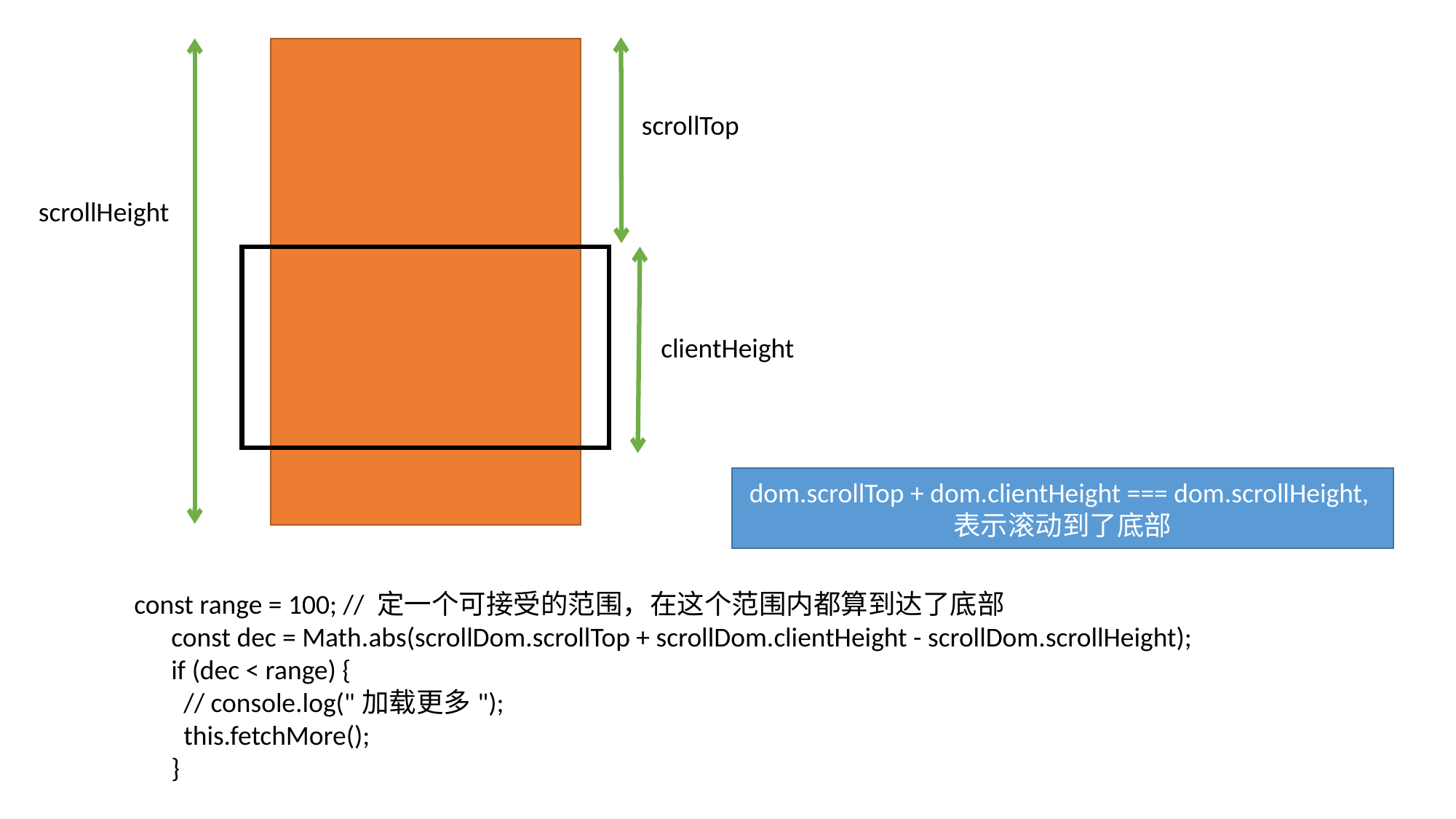

scrollTop
scrollHeight

clientHeight
dom.scrollTop + dom.clientHeight === dom.scrollHeight,表示滚动到了底部
const range = 100; // 定一个可接受的范围，在这个范围内都算到达了底部
      const dec = Math.abs(scrollDom.scrollTop + scrollDom.clientHeight - scrollDom.scrollHeight);
      if (dec < range) {
        // console.log("加载更多");
        this.fetchMore();
      }